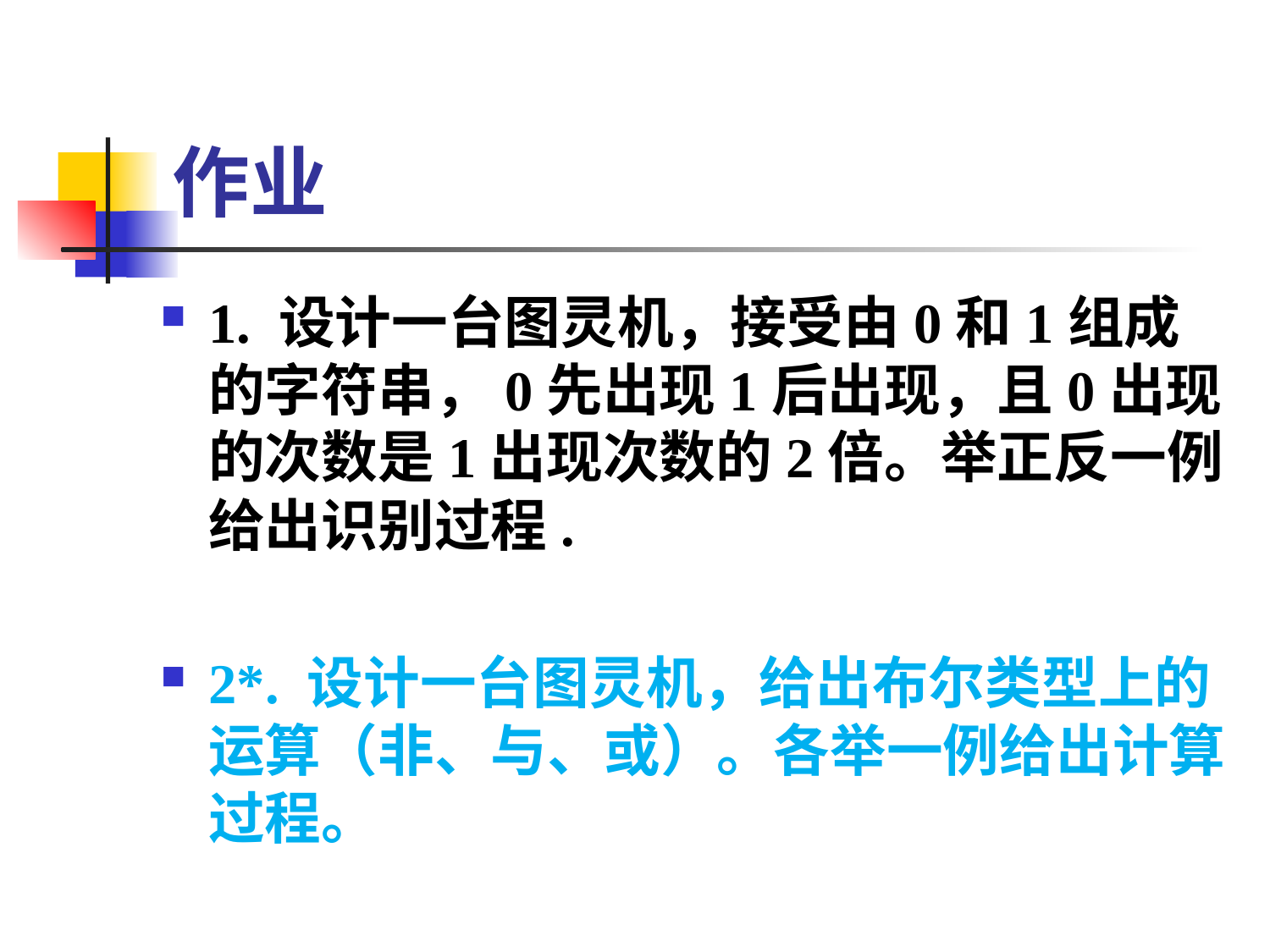

# 作业
1. 设计一台图灵机，接受由0和1组成的字符串，0先出现1后出现，且0出现的次数是1出现次数的2倍。举正反一例给出识别过程.

2*. 设计一台图灵机，给出布尔类型上的运算（非、与、或）。各举一例给出计算过程。